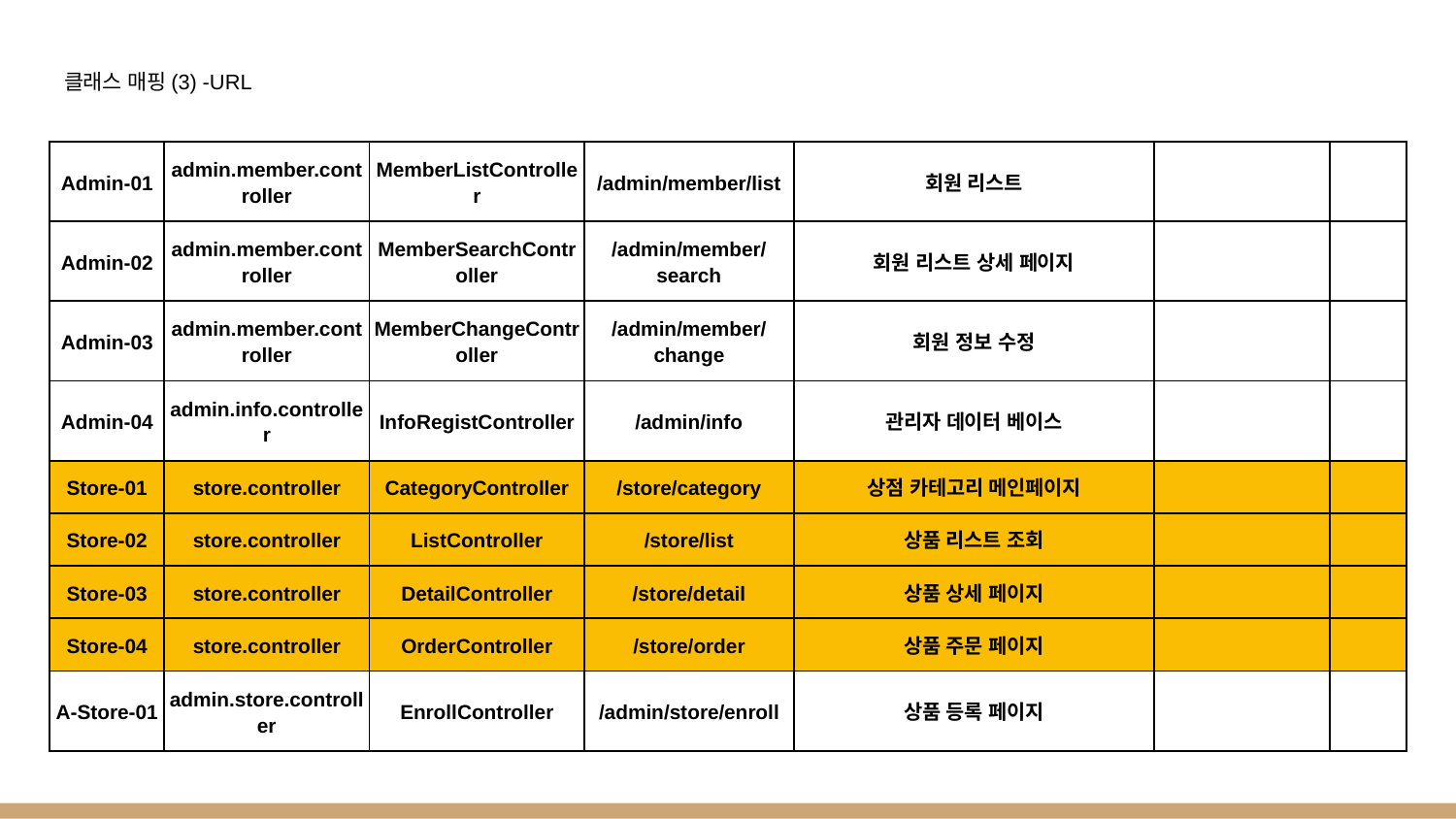

# 클래스 매핑(3) -URL
| Admin-01 | admin.member.controller | MemberListController | /admin/member/list | 회원 리스트 |  |  |
| --- | --- | --- | --- | --- | --- | --- |
| Admin-02 | admin.member.controller | MemberSearchController | /admin/member/search | 회원 리스트 상세 페이지 |  |  |
| Admin-03 | admin.member.controller | MemberChangeController | /admin/member/change | 회원 정보 수정 |  |  |
| Admin-04 | admin.info.controller | InfoRegistController | /admin/info | 관리자 데이터 베이스 |  |  |
| Store-01 | store.controller | CategoryController | /store/category | 상점 카테고리 메인페이지 |  |  |
| Store-02 | store.controller | ListController | /store/list | 상품 리스트 조회 |  |  |
| Store-03 | store.controller | DetailController | /store/detail | 상품 상세 페이지 |  |  |
| Store-04 | store.controller | OrderController | /store/order | 상품 주문 페이지 |  |  |
| A-Store-01 | admin.store.controller | EnrollController | /admin/store/enroll | 상품 등록 페이지 |  |  |